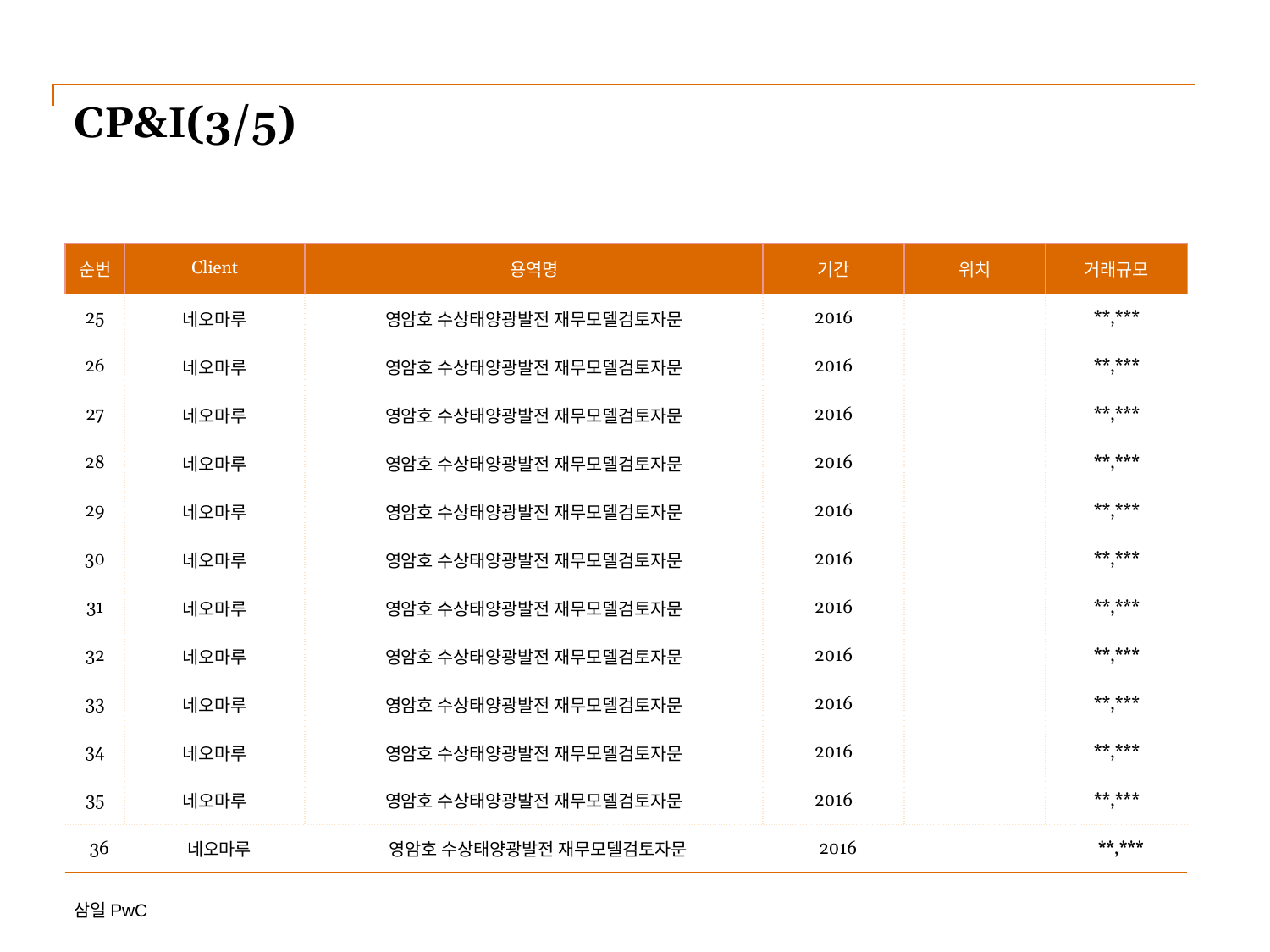

# CP&I(3/5)

| 순번 | Client | 용역명 | 기간 | 위치 | 거래규모 |
| --- | --- | --- | --- | --- | --- |
| 25 | 네오마루 | 영암호 수상태양광발전 재무모델검토자문 | 2016 |  | \*\*,\*\*\* |
| 26 | 네오마루 | 영암호 수상태양광발전 재무모델검토자문 | 2016 |  | \*\*,\*\*\* |
| 27 | 네오마루 | 영암호 수상태양광발전 재무모델검토자문 | 2016 |  | \*\*,\*\*\* |
| 28 | 네오마루 | 영암호 수상태양광발전 재무모델검토자문 | 2016 |  | \*\*,\*\*\* |
| 29 | 네오마루 | 영암호 수상태양광발전 재무모델검토자문 | 2016 |  | \*\*,\*\*\* |
| 30 | 네오마루 | 영암호 수상태양광발전 재무모델검토자문 | 2016 |  | \*\*,\*\*\* |
| 31 | 네오마루 | 영암호 수상태양광발전 재무모델검토자문 | 2016 |  | \*\*,\*\*\* |
| 32 | 네오마루 | 영암호 수상태양광발전 재무모델검토자문 | 2016 |  | \*\*,\*\*\* |
| 33 | 네오마루 | 영암호 수상태양광발전 재무모델검토자문 | 2016 |  | \*\*,\*\*\* |
| 34 | 네오마루 | 영암호 수상태양광발전 재무모델검토자문 | 2016 |  | \*\*,\*\*\* |
| 35 | 네오마루 | 영암호 수상태양광발전 재무모델검토자문 | 2016 |  | \*\*,\*\*\* |
| 36 | 네오마루 | 영암호 수상태양광발전 재무모델검토자문 | 2016 |  | \*\*,\*\*\* |